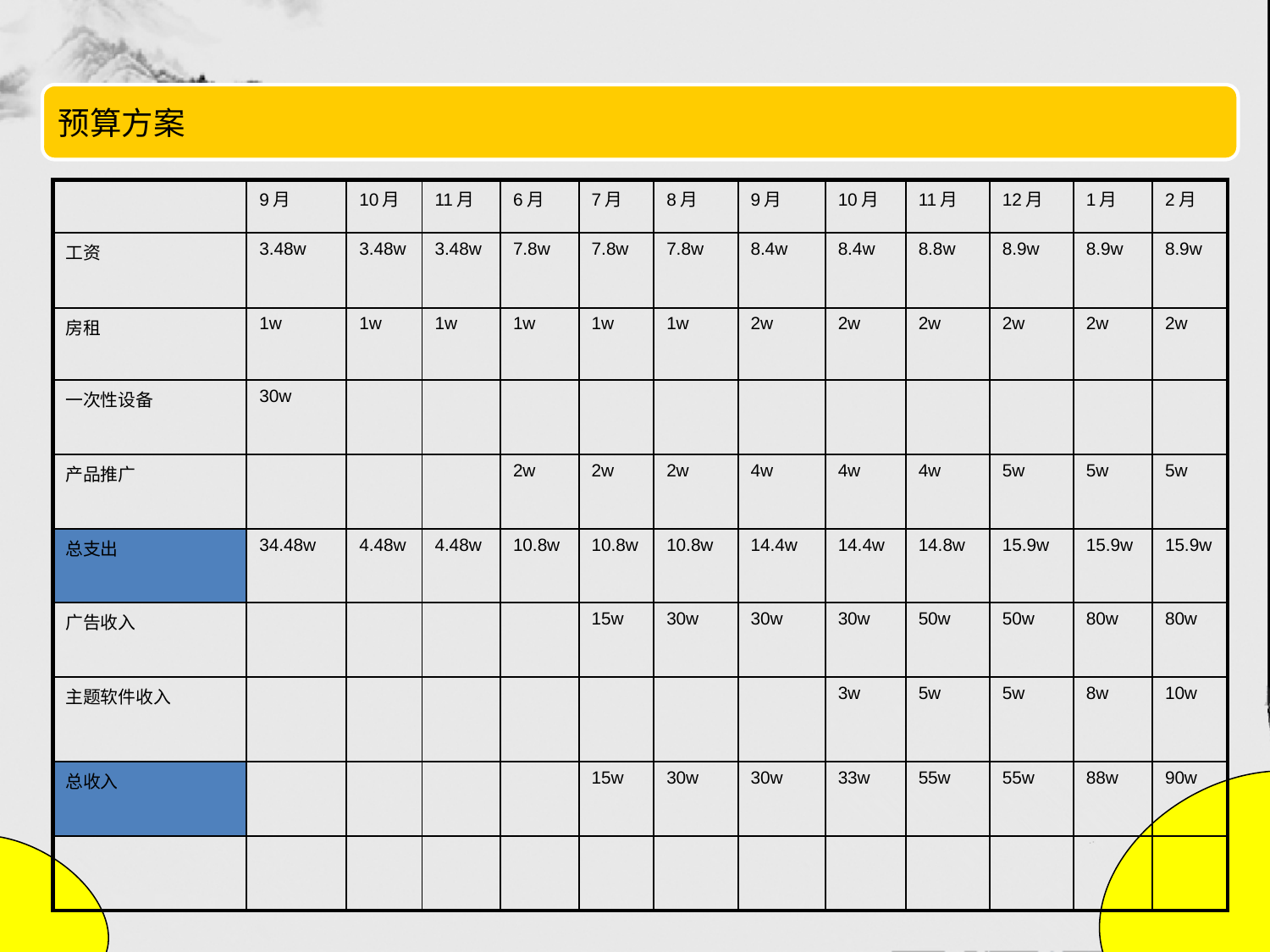

预算方案

|  | 9月 | 10月 | 11月 | 6月 | 7月 | 8月 | 9月 | 10月 | 11月 | 12月 | 1月 | 2月 |
| --- | --- | --- | --- | --- | --- | --- | --- | --- | --- | --- | --- | --- |
| 工资 | 3.48w | 3.48w | 3.48w | 7.8w | 7.8w | 7.8w | 8.4w | 8.4w | 8.8w | 8.9w | 8.9w | 8.9w |
| 房租 | 1w | 1w | 1w | 1w | 1w | 1w | 2w | 2w | 2w | 2w | 2w | 2w |
| 一次性设备 | 30w |  |  |  |  |  |  |  |  |  |  |  |
| 产品推广 |  |  |  | 2w | 2w | 2w | 4w | 4w | 4w | 5w | 5w | 5w |
| 总支出 | 34.48w | 4.48w | 4.48w | 10.8w | 10.8w | 10.8w | 14.4w | 14.4w | 14.8w | 15.9w | 15.9w | 15.9w |
| 广告收入 |  |  |  |  | 15w | 30w | 30w | 30w | 50w | 50w | 80w | 80w |
| 主题软件收入 |  |  |  |  |  |  |  | 3w | 5w | 5w | 8w | 10w |
| 总收入 |  |  |  |  | 15w | 30w | 30w | 33w | 55w | 55w | 88w | 90w |
|  |  |  |  |  |  |  |  |  |  |  |  |  |